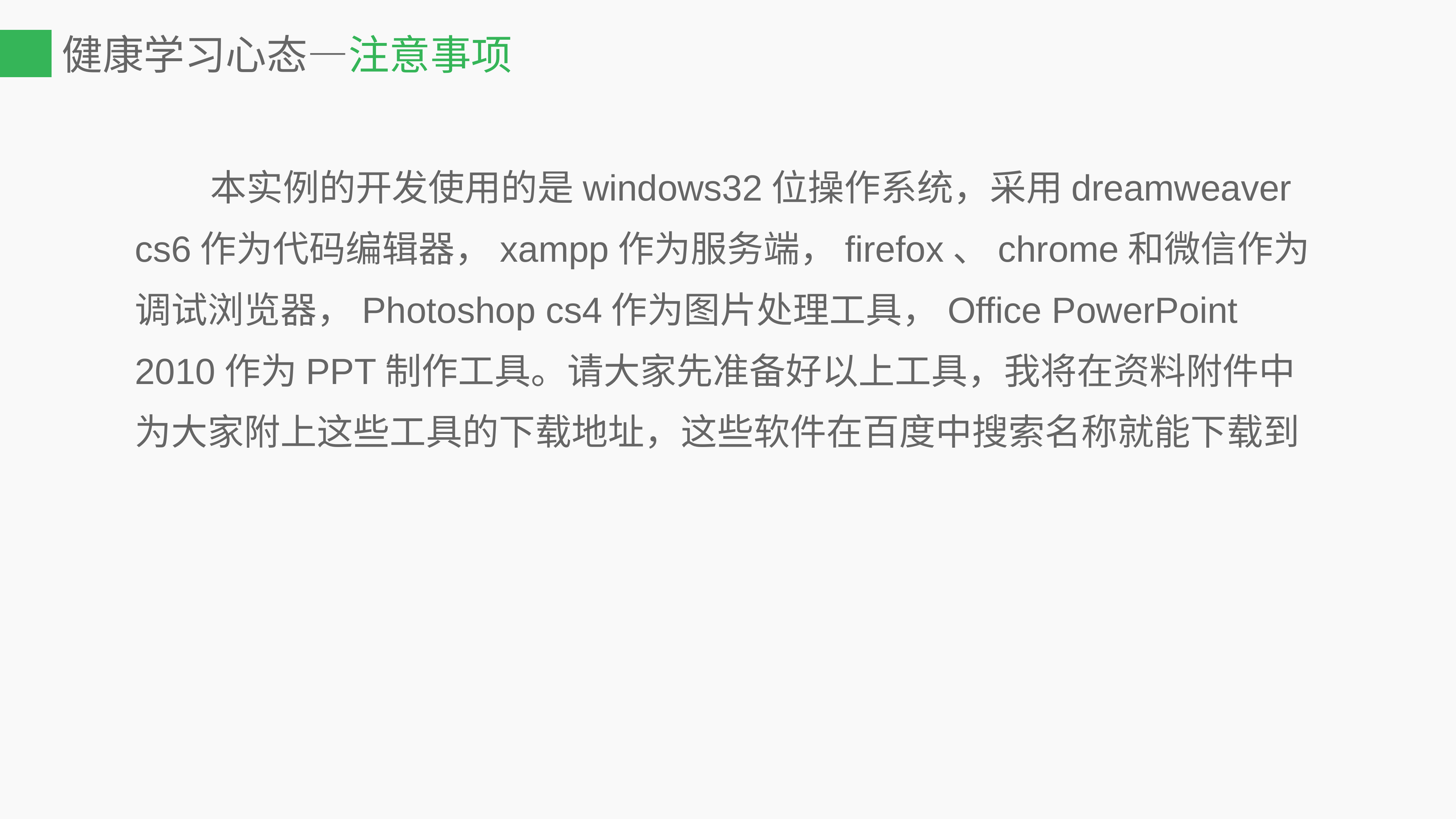

# 健康学习心态—注意事项
本实例的开发使用的是windows32位操作系统，采用dreamweaver cs6作为代码编辑器，xampp作为服务端，firefox、chrome和微信作为调试浏览器，Photoshop cs4作为图片处理工具，Office PowerPoint 2010作为PPT制作工具。请大家先准备好以上工具，我将在资料附件中为大家附上这些工具的下载地址，这些软件在百度中搜索名称就能下载到